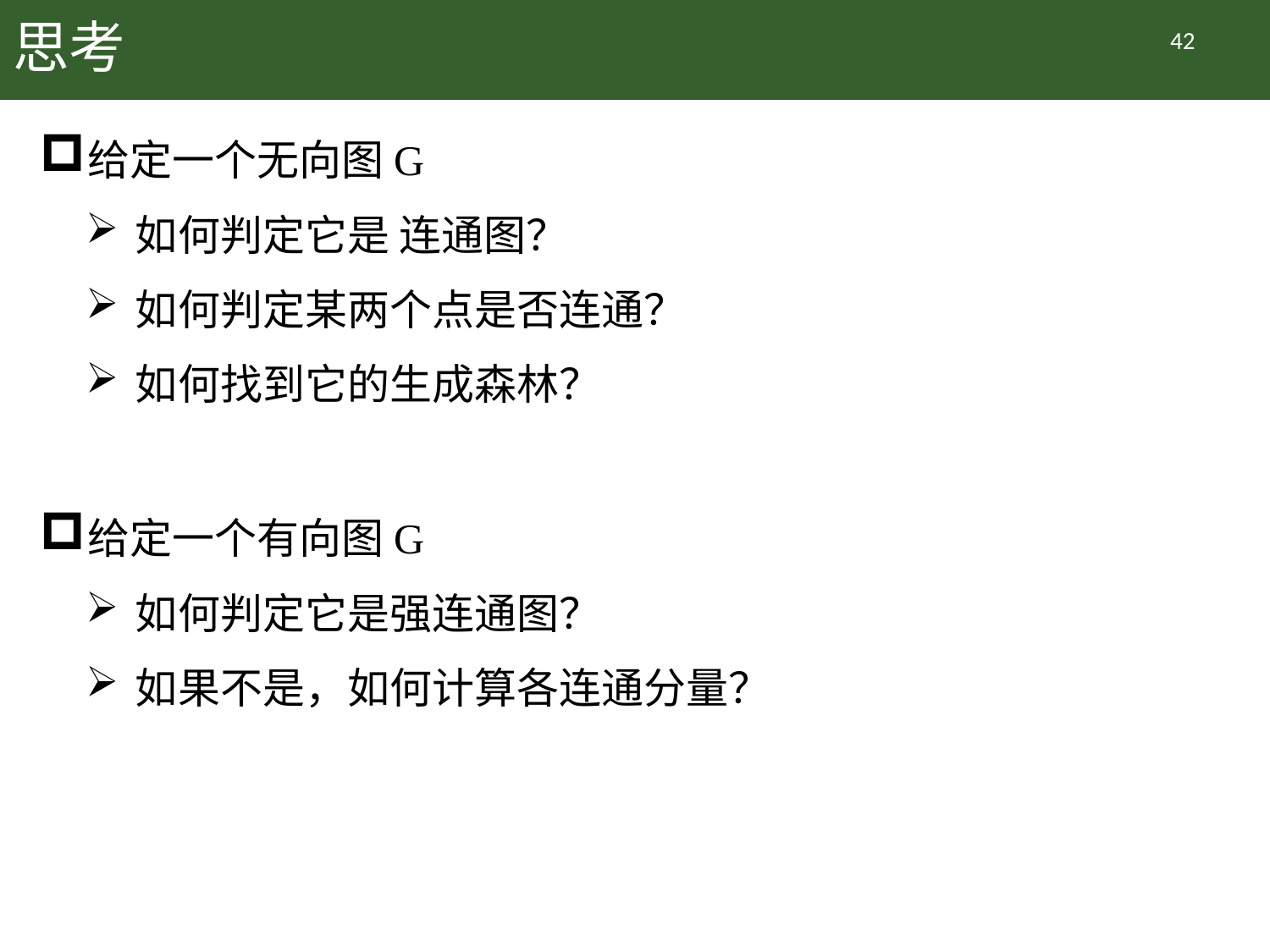

# 思考
42
给定一个无向图G
如何判定它是 连通图？
如何判定某两个点是否连通？
如何找到它的生成森林？

给定一个有向图G
如何判定它是强连通图？
如果不是，如何计算各连通分量？